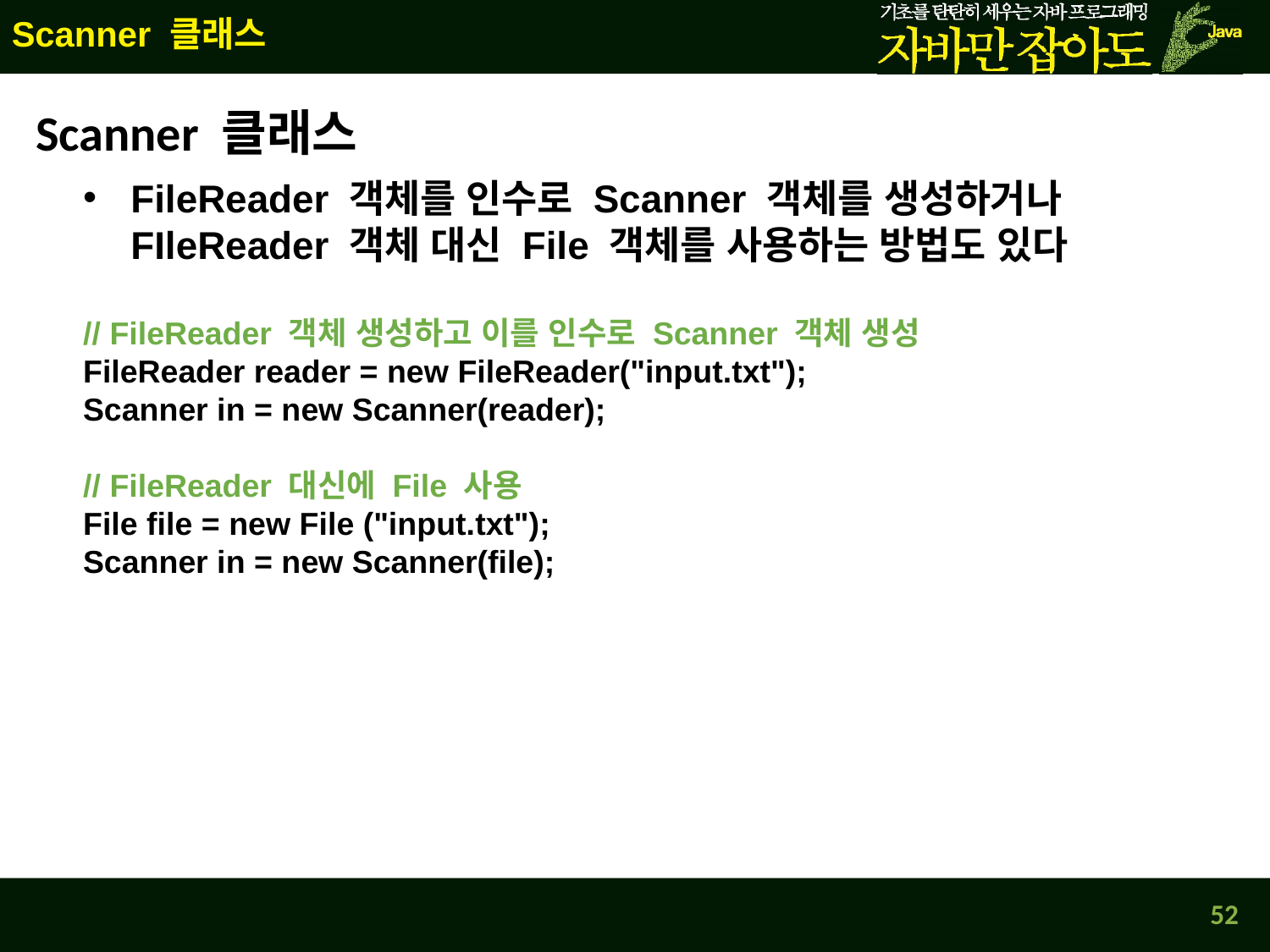

Scanner 클래스
Scanner 클래스
FileReader 객체를 인수로 Scanner 객체를 생성하거나
FIleReader 객체 대신 File 객체를 사용하는 방법도 있다

// FileReader 객체 생성하고 이를 인수로 Scanner 객체 생성
FileReader reader = new FileReader("input.txt");
Scanner in = new Scanner(reader);

// FileReader 대신에 File 사용
File file = new File ("input.txt");
Scanner in = new Scanner(file);

52